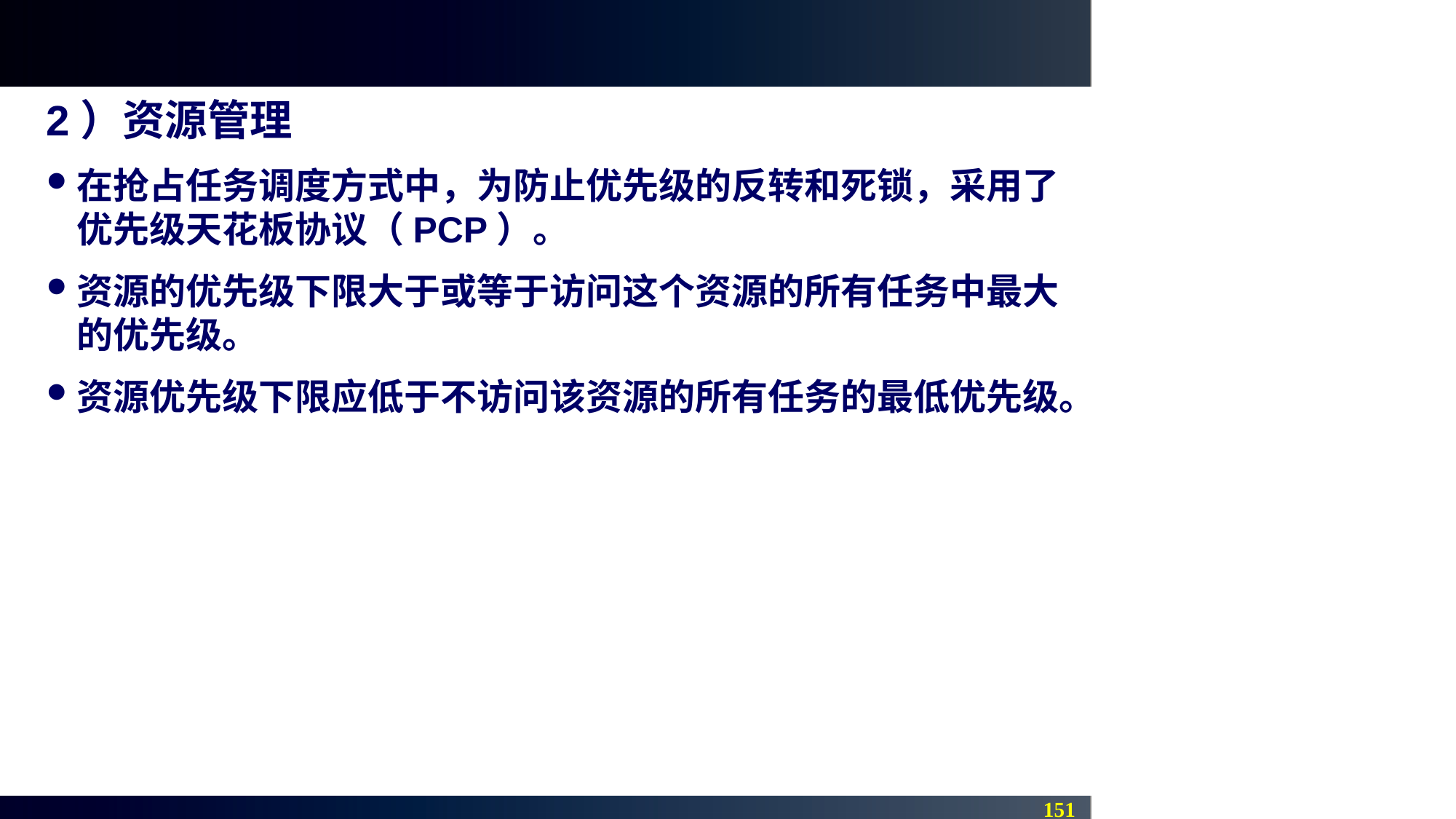

2）资源管理
在抢占任务调度方式中，为防止优先级的反转和死锁，采用了优先级天花板协议（PCP）。
资源的优先级下限大于或等于访问这个资源的所有任务中最大的优先级。
资源优先级下限应低于不访问该资源的所有任务的最低优先级。